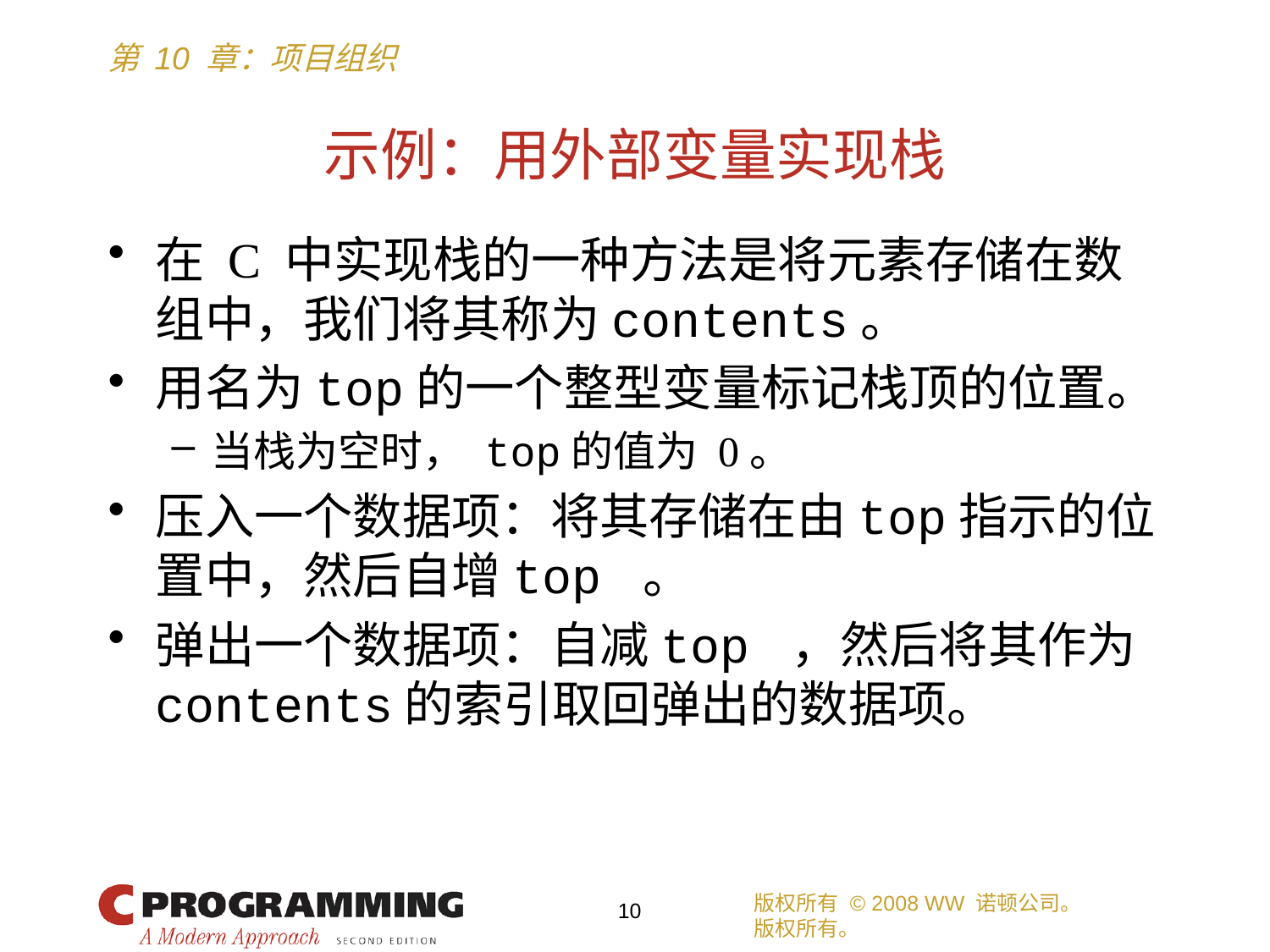

# 示例：用外部变量实现栈
在 C 中实现栈的一种方法是将元素存储在数组中，我们将其称为contents。
用名为top的一个整型变量标记栈顶的位置。
当栈为空时， top的值为 0。
压入一个数据项：将其存储在由top指示的位置中，然后自增top 。
弹出一个数据项：自减top ，然后将其作为contents的索引取回弹出的数据项。
版权所有 © 2008 WW 诺顿公司。
版权所有。
10